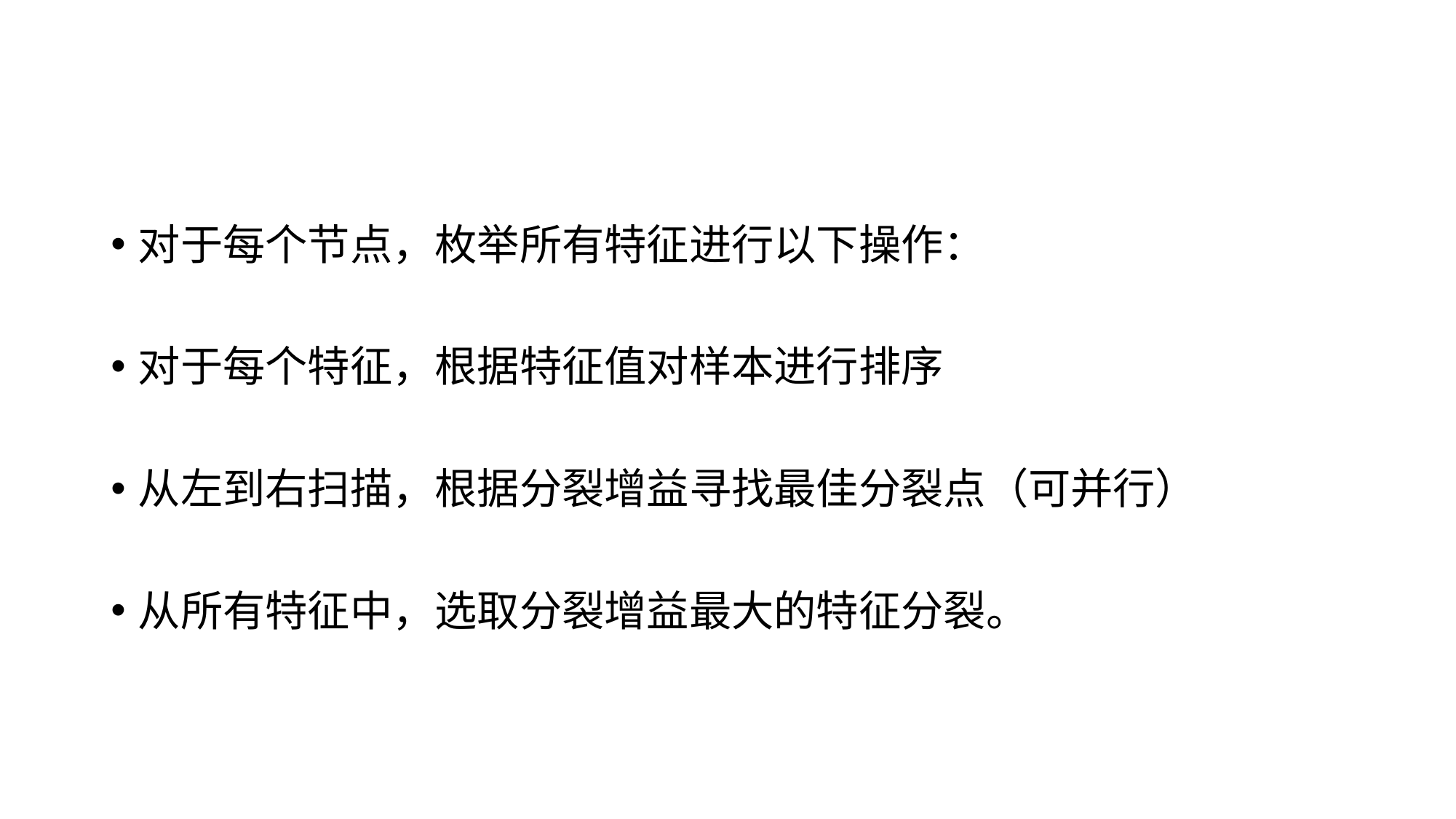

#
对于每个节点，枚举所有特征进行以下操作：

对于每个特征，根据特征值对样本进行排序

从左到右扫描，根据分裂增益寻找最佳分裂点（可并行）

从所有特征中，选取分裂增益最大的特征分裂。